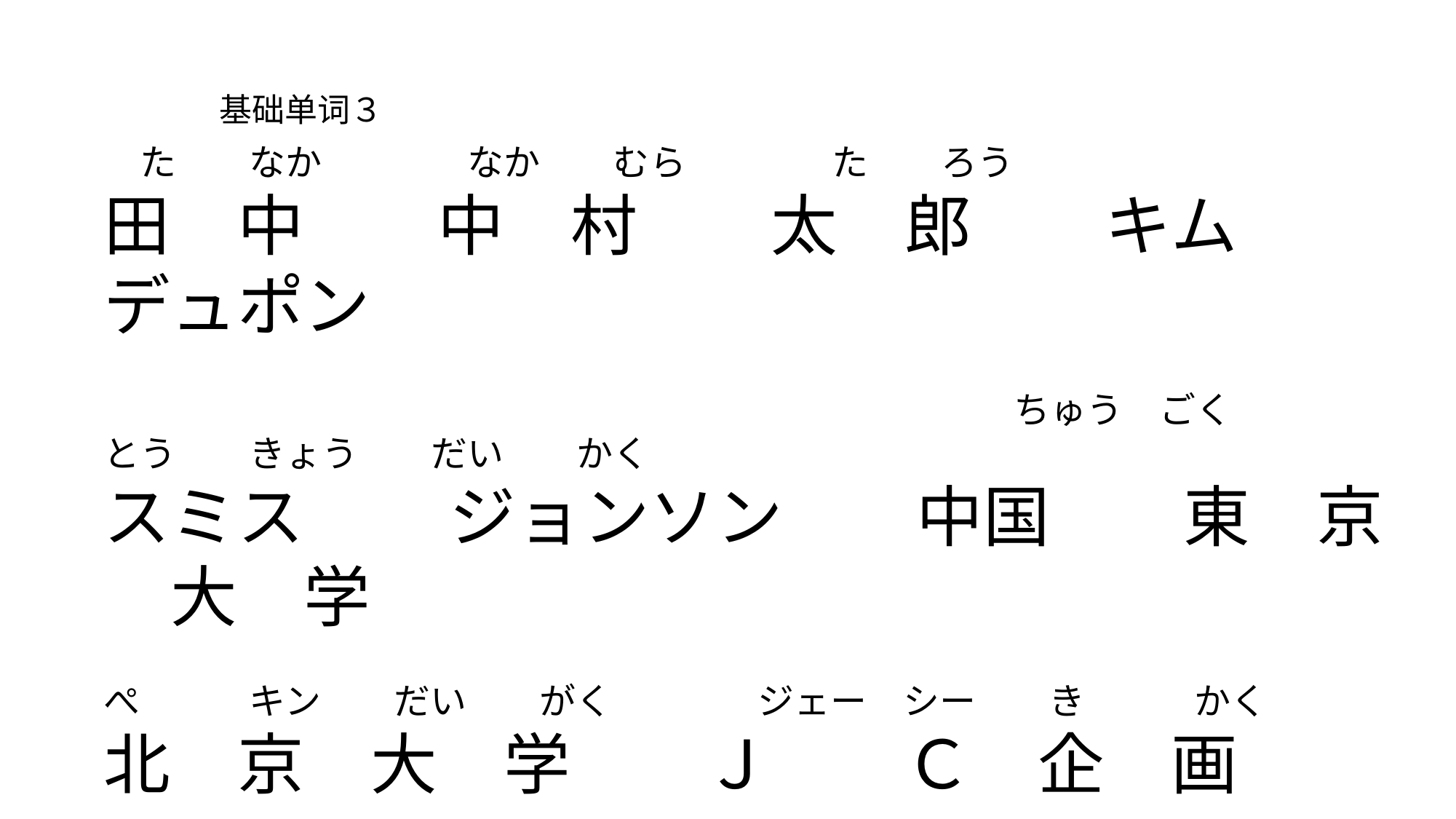

# 基础单词３
　た　　なか　　　　なか　　むら　　　　た　　ろう
田　中　　中　村　　太　郎　　キム　　デュポン

　　　　　　　　　　　　　　　　　　　　　　　　　ちゅう　ごく　　　　とう　　きょう　　だい　　かく
スミス　　　　ジョンソン　　中国　　東　京　大　学

ぺ　　　キン　　だい　　がく　　　　ジェー　シー　　き　　　かく
北　京　大　学　　Ｊ　　Ｃ　企　画

ぺ　　　キン　　りょ　　こう　　　しゃ　　　　　　にっ　ちゅう　　しょう　じ
北　京　旅　行　社　　　日　中　商　事